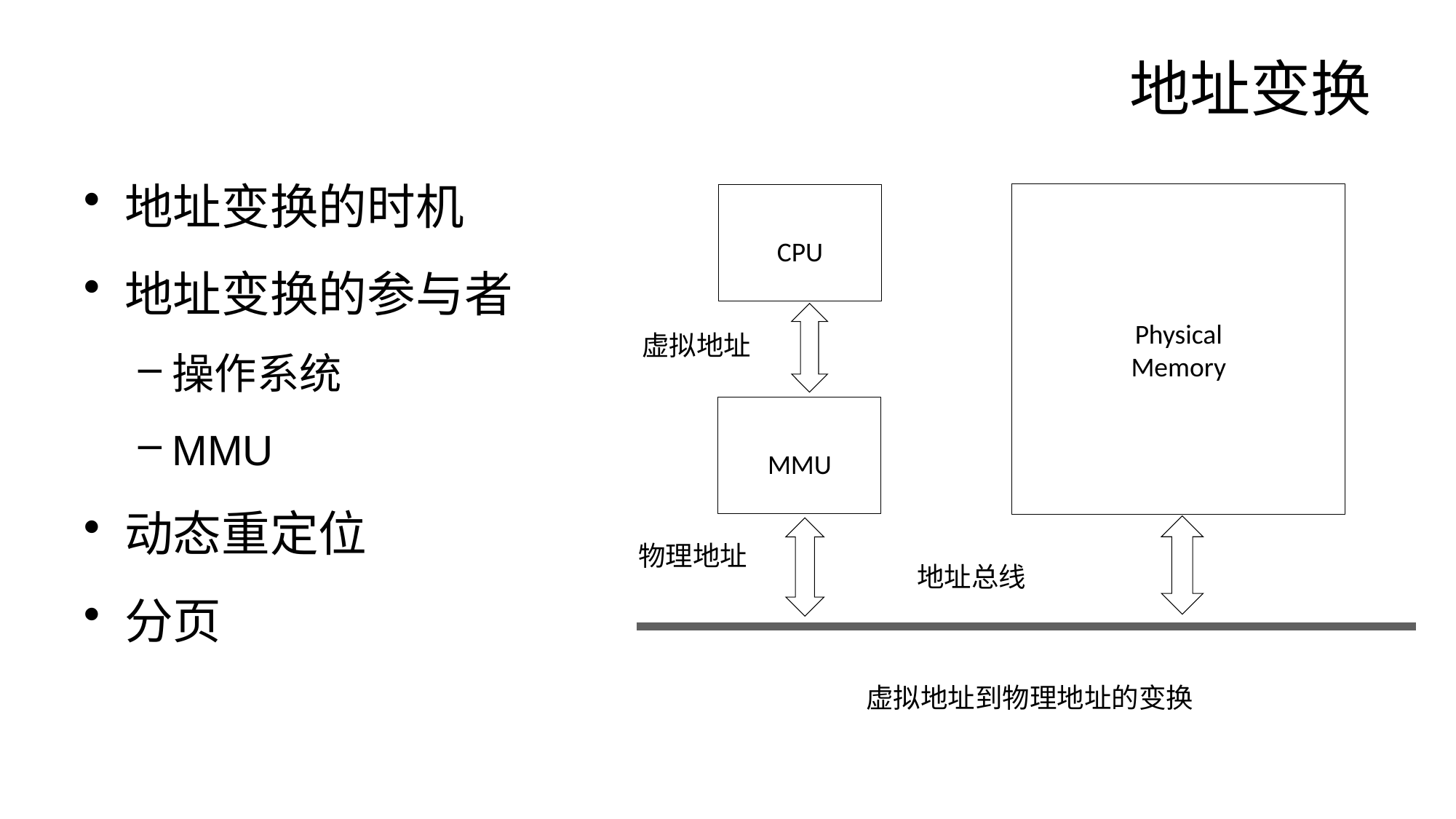

# 地址变换
地址变换的时机
地址变换的参与者
操作系统
MMU
动态重定位
分页
Physical
Memory
CPU

虚拟地址
MMU

物理地址
地址总线
虚拟地址到物理地址的变换